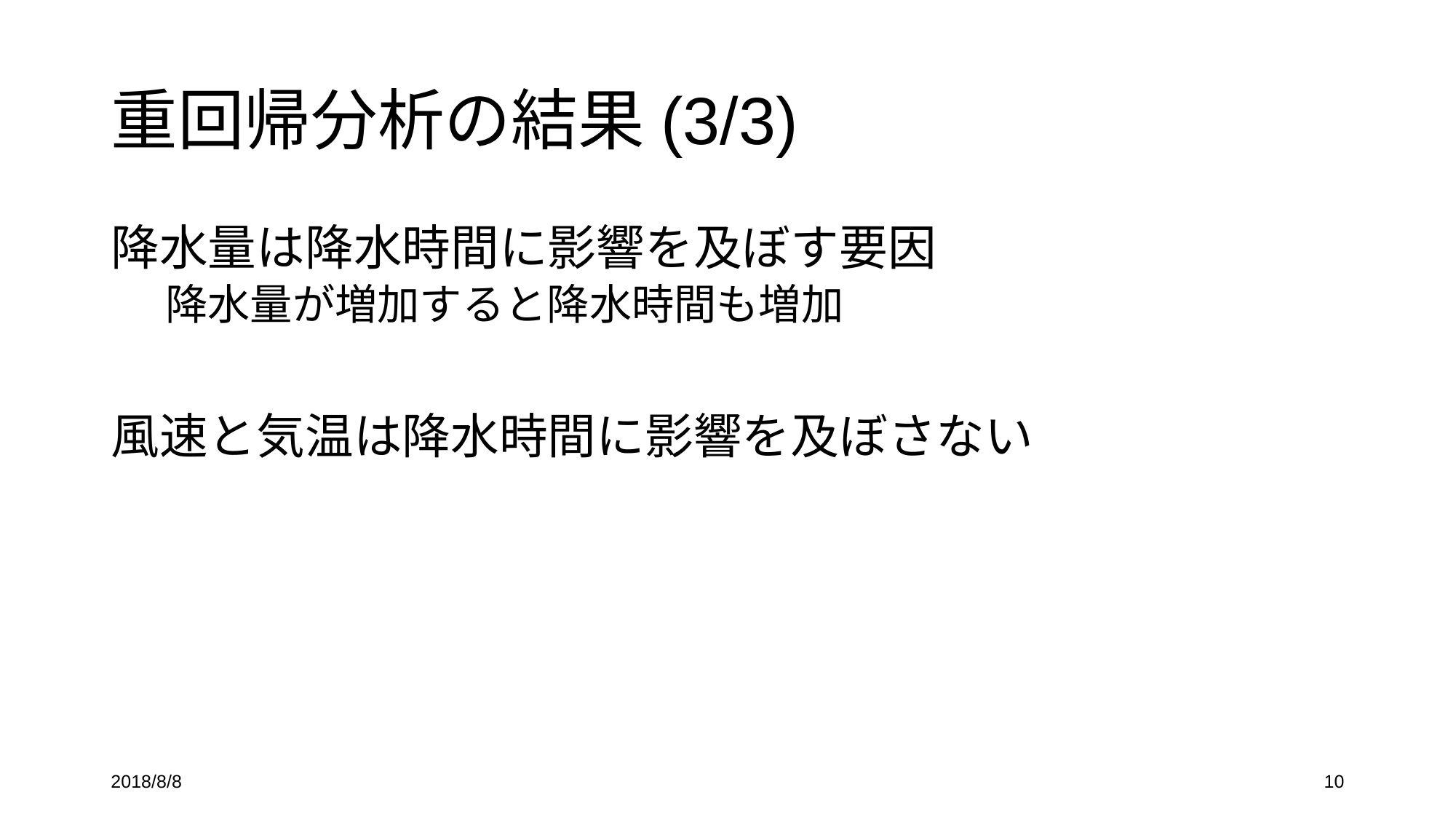

# 重回帰分析の結果(3/3)
降水量は降水時間に影響を及ぼす要因
降水量が増加すると降水時間も増加

風速と気温は降水時間に影響を及ぼさない
2018/8/8
10